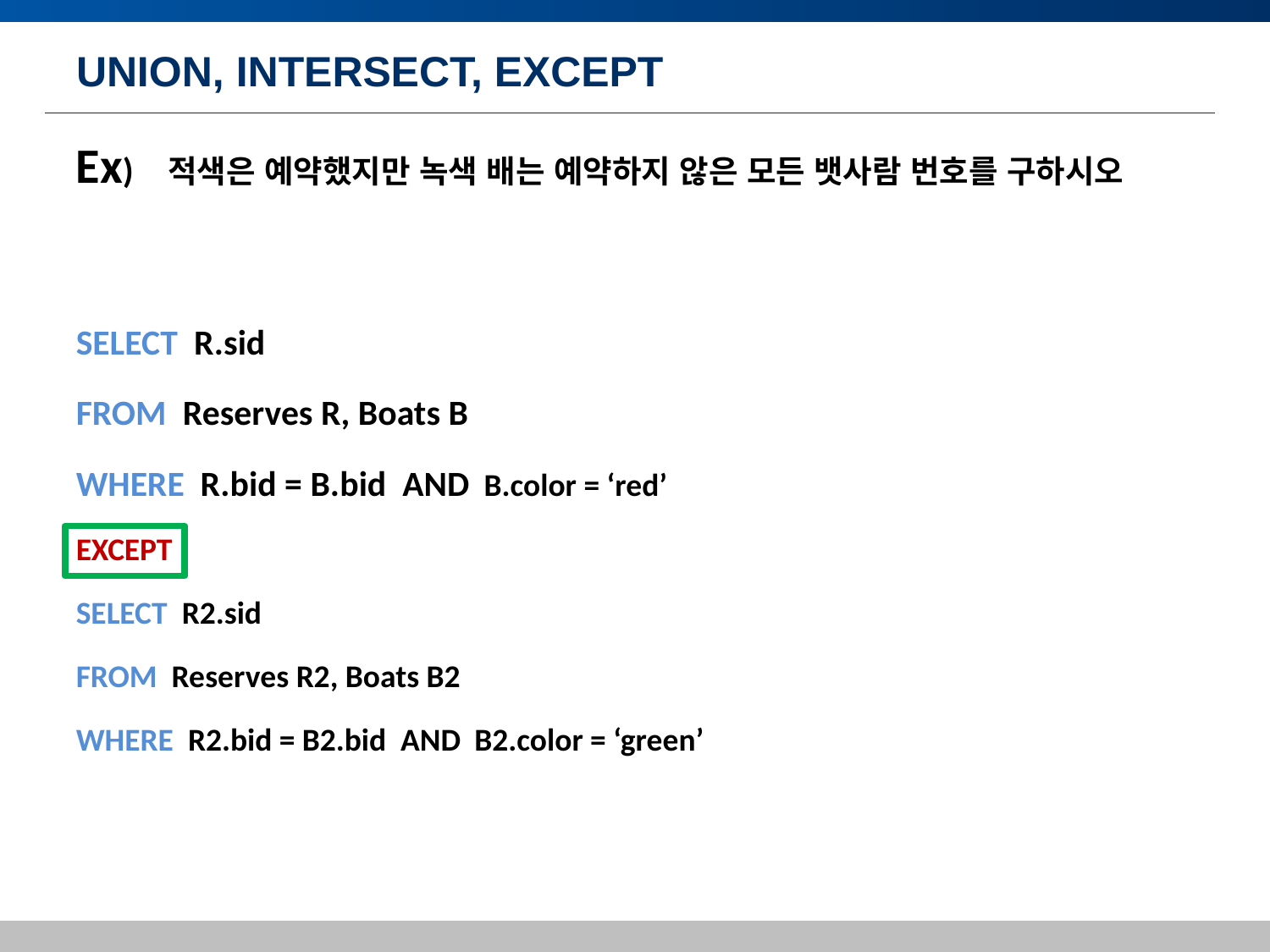

# UNION, INTERSECT, EXCEPT
Ex)  적색은 예약했지만 녹색 배는 예약하지 않은 모든 뱃사람 번호를 구하시오

SELECT  R.sid
FROM  Reserves R, Boats B
WHERE  R.bid = B.bid  AND  B.color = ‘red’
EXCEPT
SELECT  R2.sid
FROM  Reserves R2, Boats B2
WHERE  R2.bid = B2.bid  AND  B2.color = ‘green’